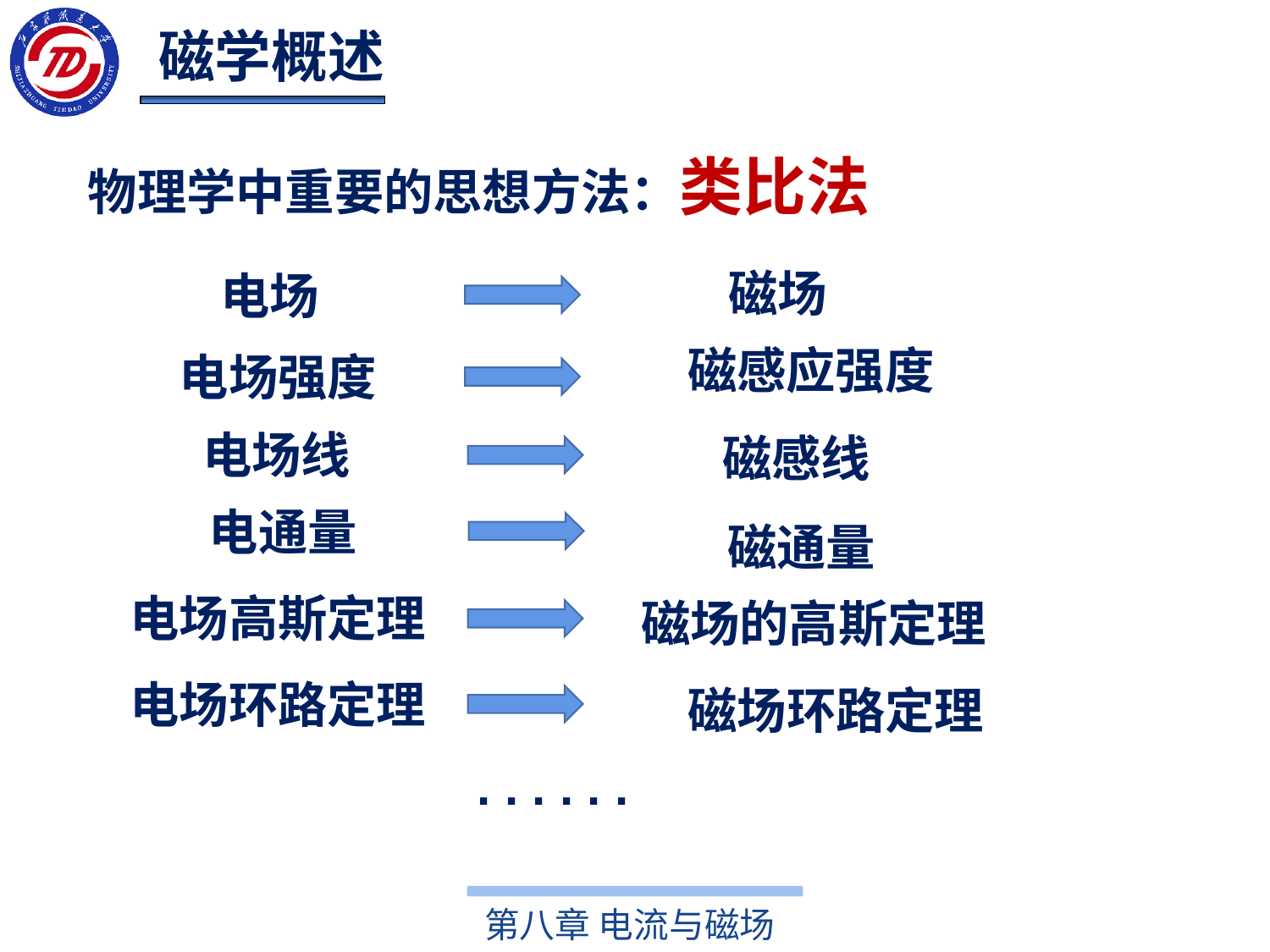

磁学概述

物理学中重要的思想方法：类比法
磁场
电场

磁感应强度
电场强度

电场线
磁感线

电通量
磁通量

电场高斯定理
磁场的高斯定理

电场环路定理
磁场环路定理

. . . . . .